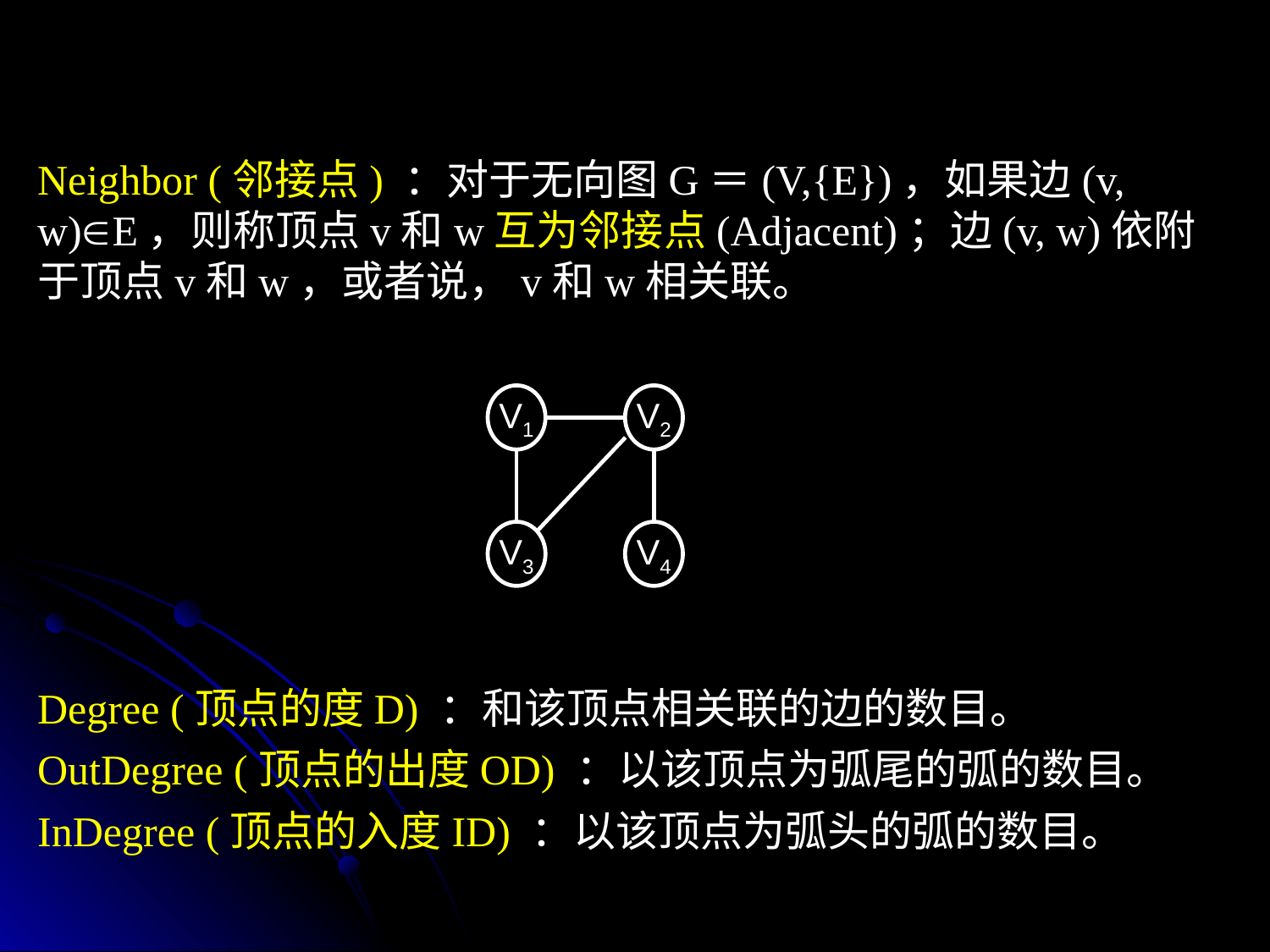

Neighbor (邻接点) ：对于无向图G＝(V,{E})，如果边(v, w)∈E，则称顶点v和w互为邻接点(Adjacent)；边(v, w)依附于顶点v和w，或者说，v和w相关联。

Degree (顶点的度D) ：和该顶点相关联的边的数目。
OutDegree (顶点的出度OD) ：以该顶点为弧尾的弧的数目。
InDegree (顶点的入度ID) ：以该顶点为弧头的弧的数目。
V1
V2
V3
V4